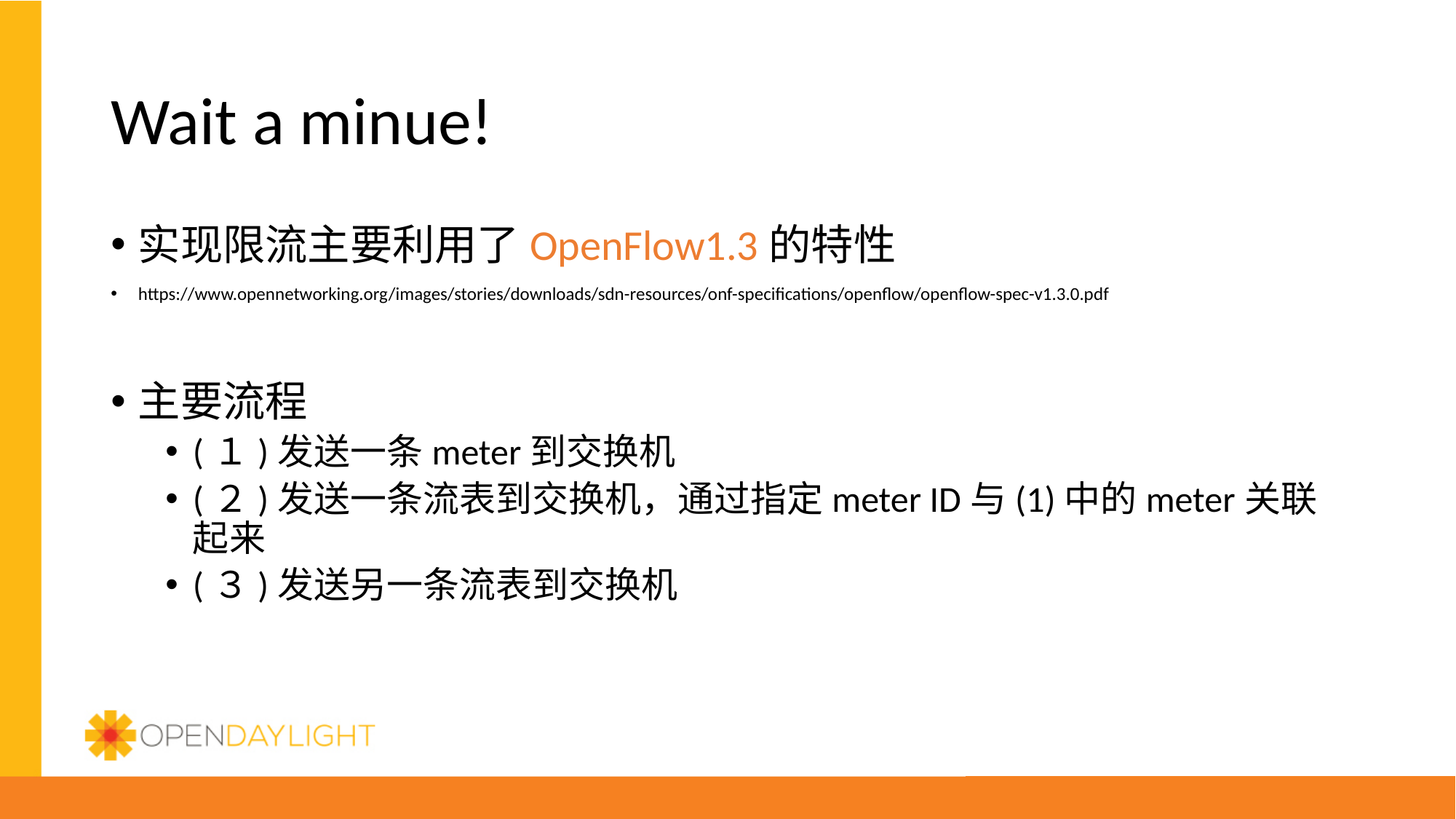

# Wait a minue!
实现限流主要利用了OpenFlow1.3的特性
https://www.opennetworking.org/images/stories/downloads/sdn-resources/onf-specifications/openflow/openflow-spec-v1.3.0.pdf

主要流程
(１)发送一条meter到交换机
(２)发送一条流表到交换机，通过指定meter ID与(1)中的meter关联起来
(３)发送另一条流表到交换机